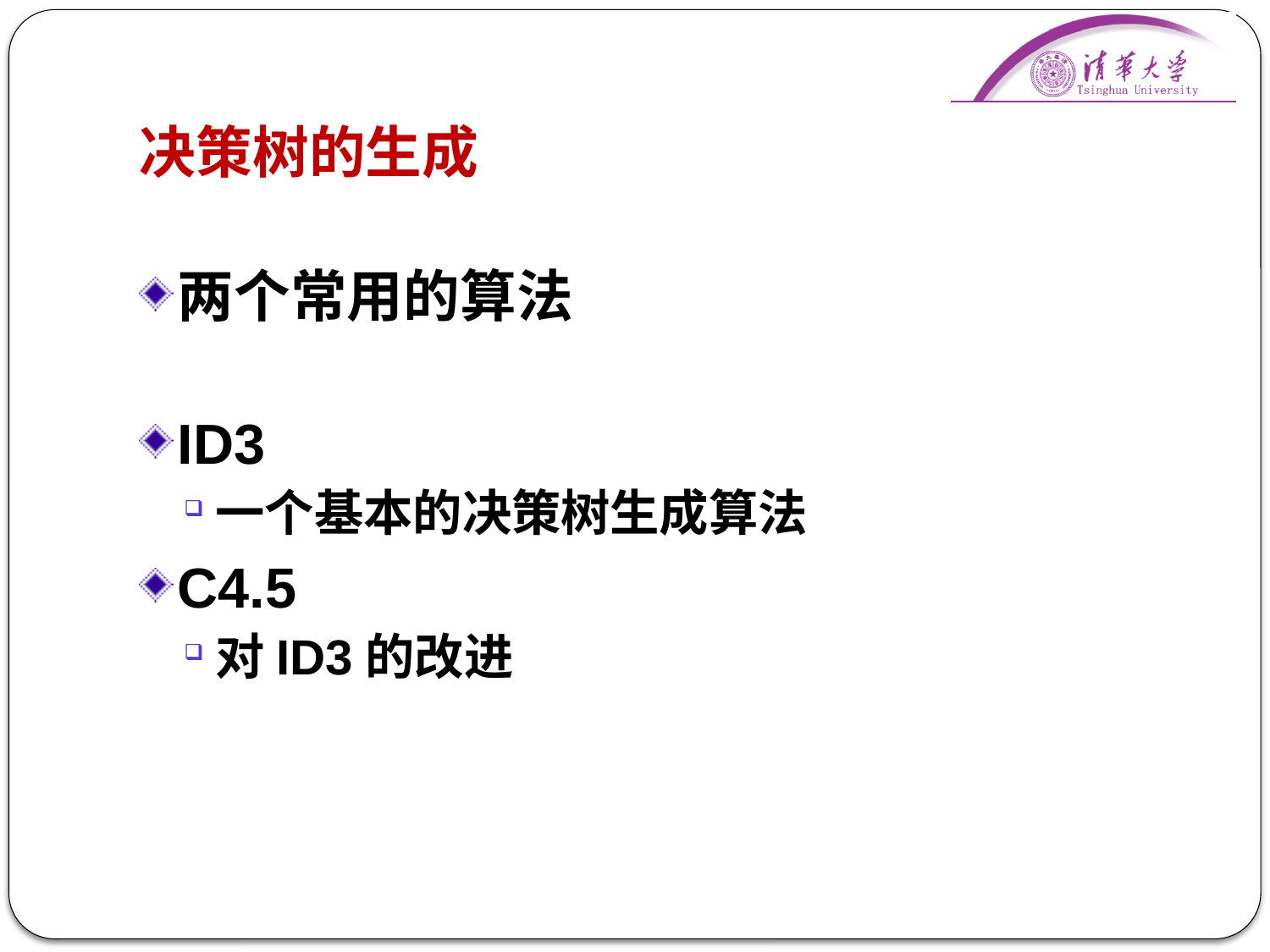

# 决策树的生成
两个常用的算法

ID3
一个基本的决策树生成算法
C4.5
对ID3的改进
104